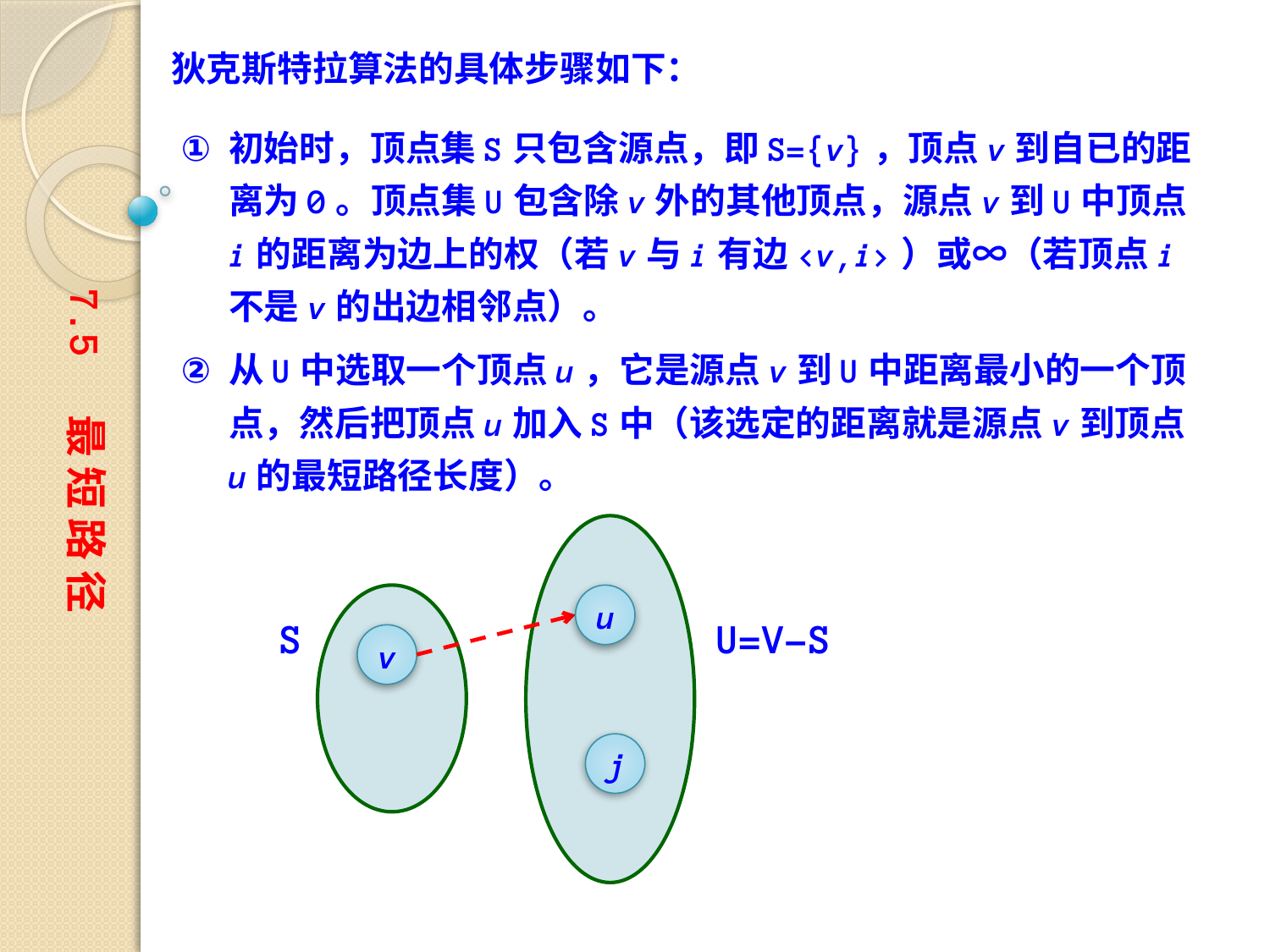

狄克斯特拉算法的具体步骤如下：
初始时，顶点集S只包含源点，即S={v}，顶点v到自已的距离为0。顶点集U包含除v外的其他顶点，源点v到U中顶点i的距离为边上的权（若v与i有边<v,i>）或∞（若顶点i不是v的出边相邻点）。
从U中选取一个顶点u，它是源点v到U中距离最小的一个顶点，然后把顶点u加入S中（该选定的距离就是源点v到顶点u的最短路径长度）。
7.5  最 短 路 径

S
U=V-S
v
j
u